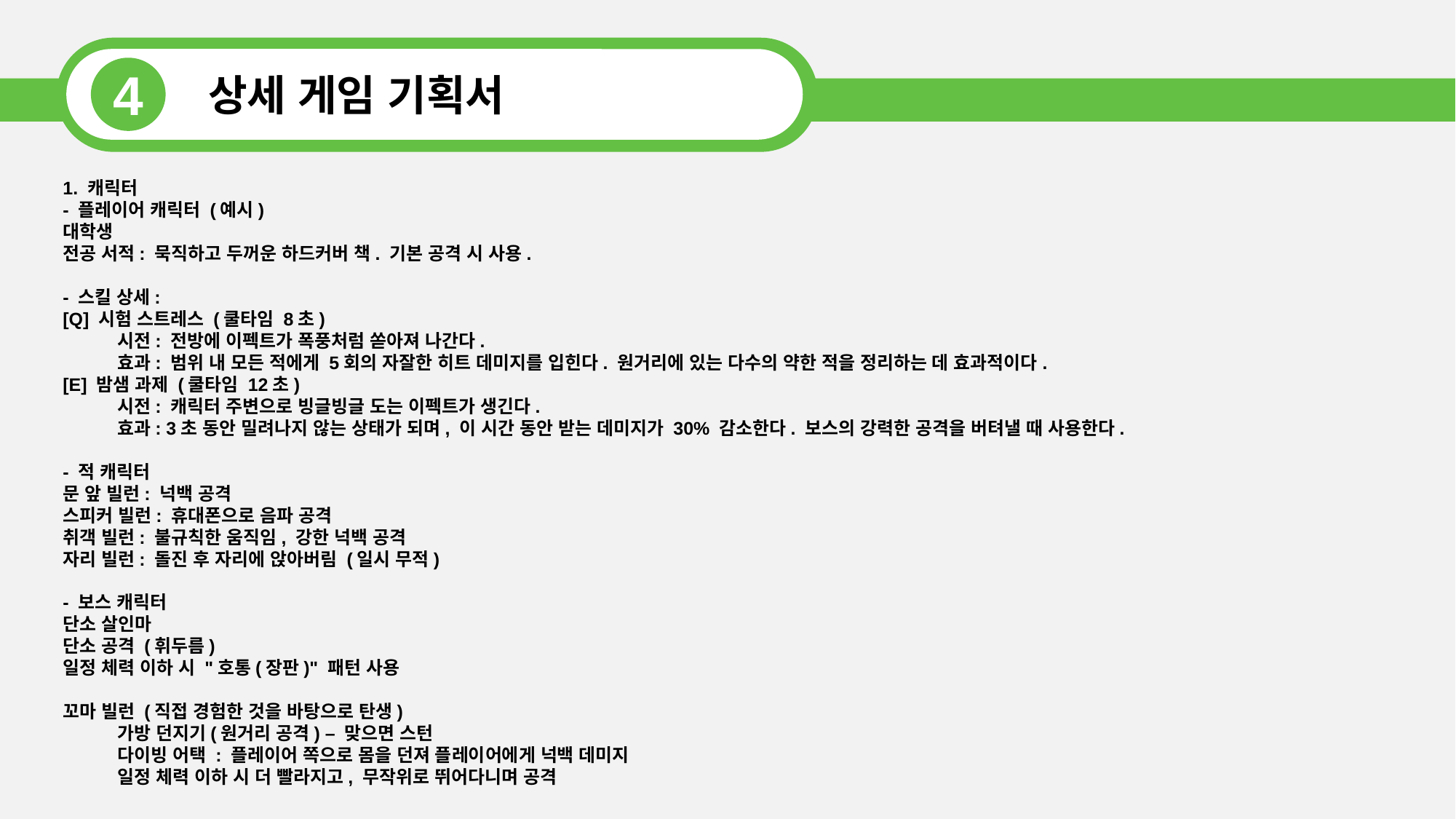

4

상세 게임 기획서

1. 캐릭터
- 플레이어 캐릭터 (예시)
대학생
전공 서적: 묵직하고 두꺼운 하드커버 책. 기본 공격 시 사용.

- 스킬 상세:
[Q] 시험 스트레스 (쿨타임 8초)
시전: 전방에 이펙트가 폭풍처럼 쏟아져 나간다.
효과: 범위 내 모든 적에게 5회의 자잘한 히트 데미지를 입힌다. 원거리에 있는 다수의 약한 적을 정리하는 데 효과적이다.
[E] 밤샘 과제 (쿨타임 12초)
시전: 캐릭터 주변으로 빙글빙글 도는 이펙트가 생긴다.
효과: 3초 동안 밀려나지 않는 상태가 되며, 이 시간 동안 받는 데미지가 30% 감소한다. 보스의 강력한 공격을 버텨낼 때 사용한다.

- 적 캐릭터
문 앞 빌런: 넉백 공격
스피커 빌런: 휴대폰으로 음파 공격
취객 빌런: 불규칙한 움직임, 강한 넉백 공격
자리 빌런: 돌진 후 자리에 앉아버림 (일시 무적)

- 보스 캐릭터
단소 살인마
단소 공격 (휘두름)
일정 체력 이하 시 "호통(장판)" 패턴 사용

꼬마 빌런 (직접 경험한 것을 바탕으로 탄생)
가방 던지기(원거리 공격) – 맞으면 스턴
다이빙 어택 : 플레이어 쪽으로 몸을 던져 플레이어에게 넉백 데미지
일정 체력 이하 시 더 빨라지고, 무작위로 뛰어다니며 공격